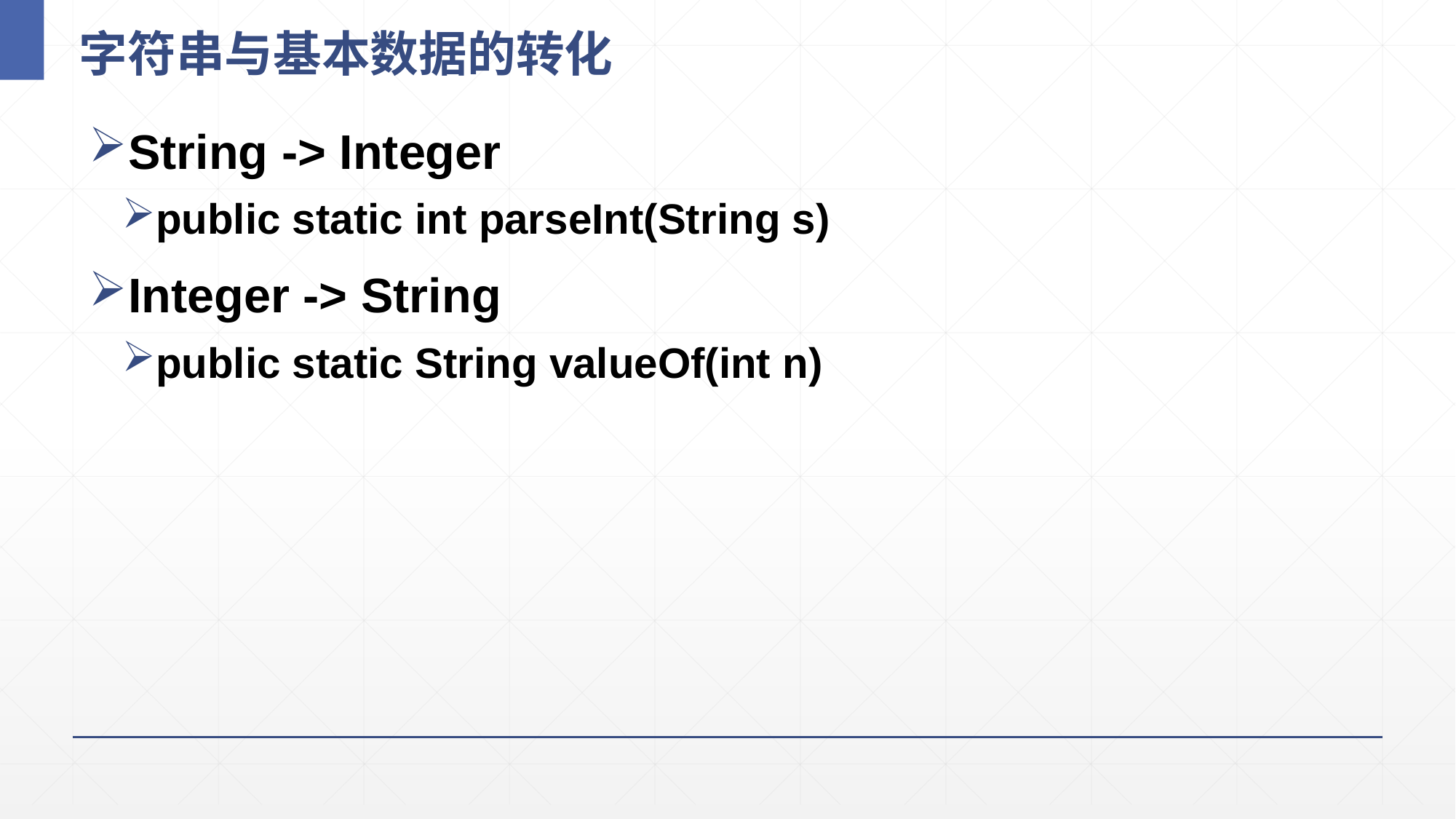

# 字符串与基本数据的转化
String -> Integer
public static int parseInt(String s)
Integer -> String
public static String valueOf(int n)